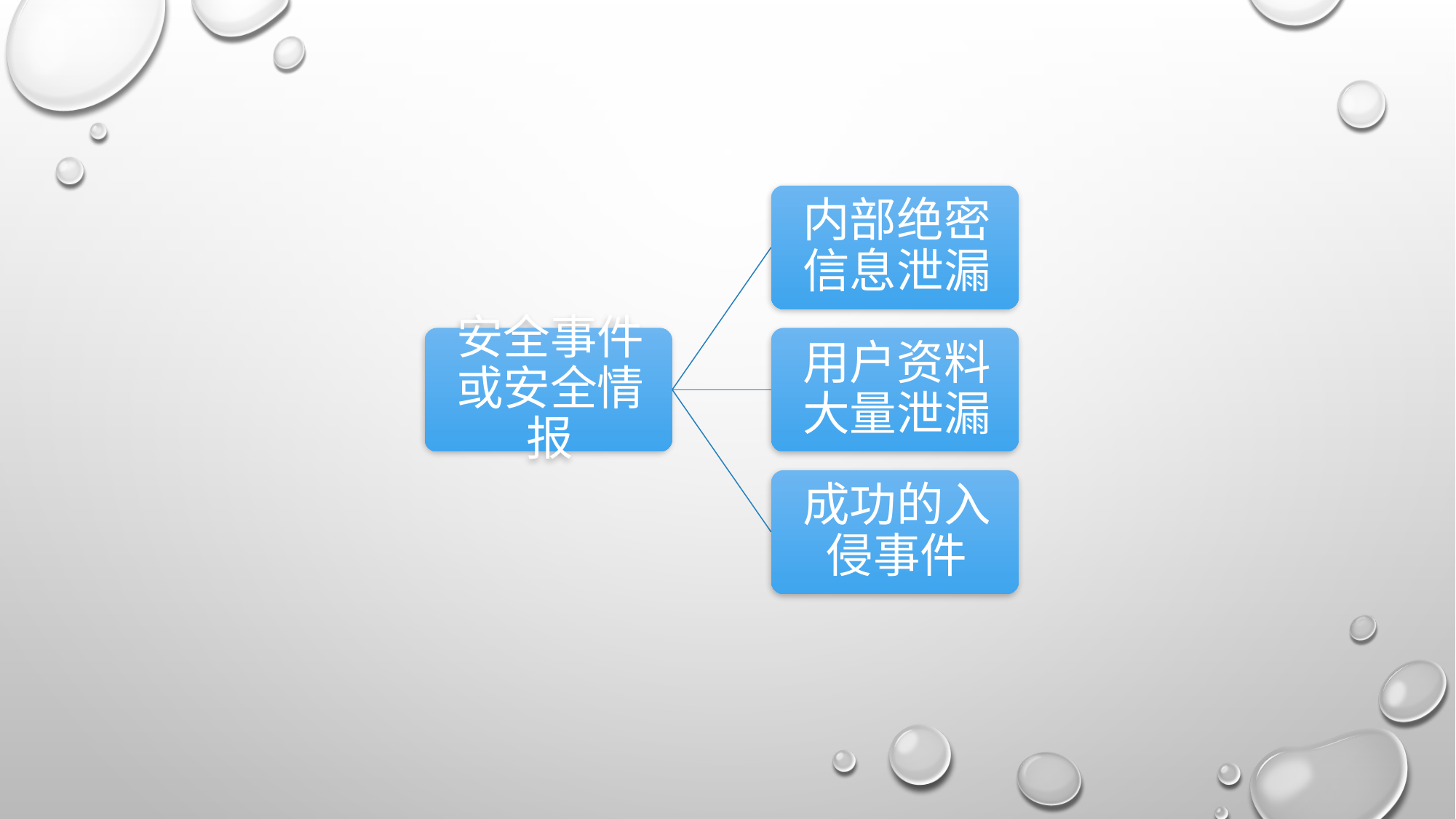

安全事件或安全情报

内部绝密信息泄漏

用户资料大量泄漏

成功的入侵事件